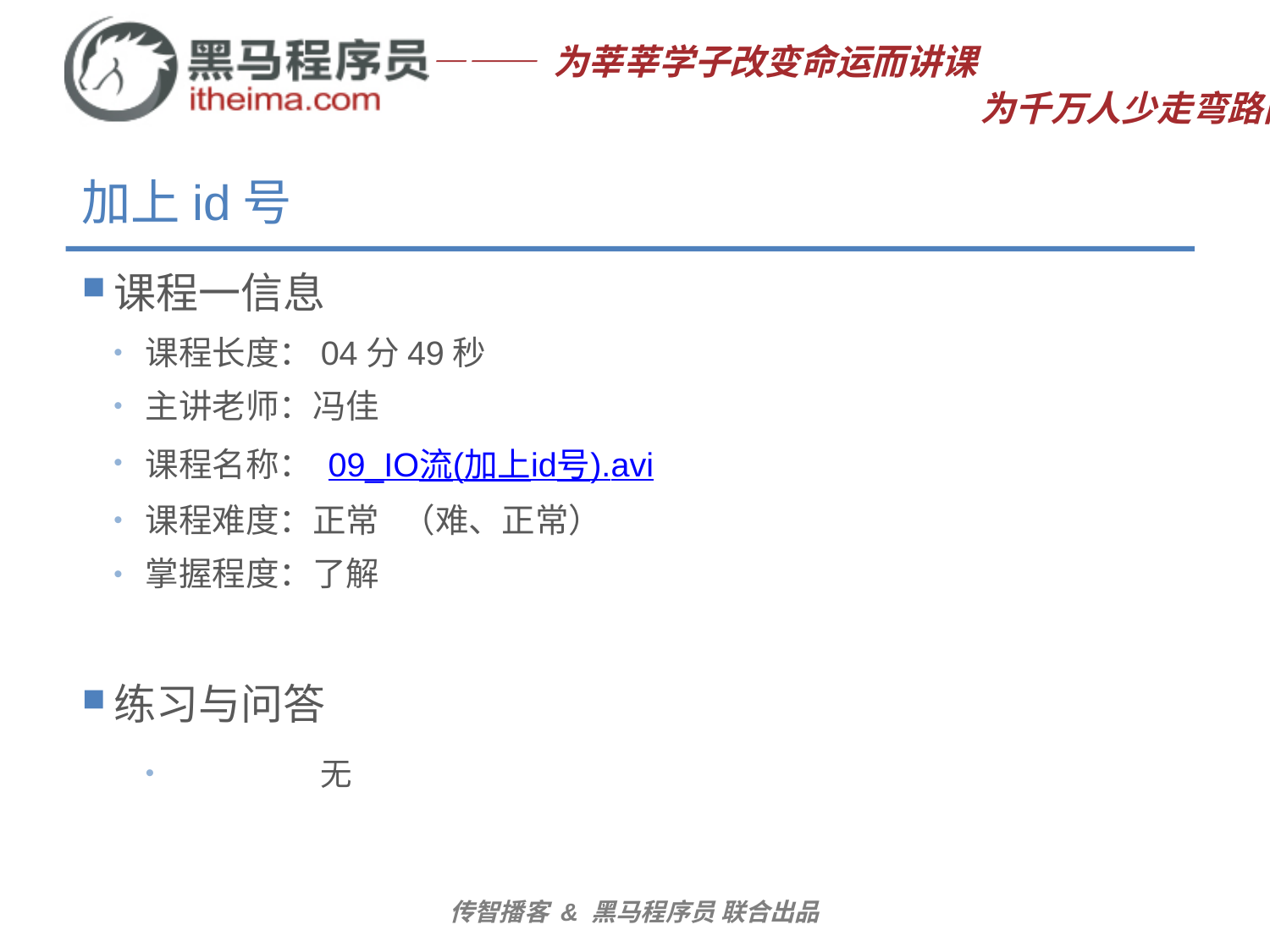

# 加上id号
课程一信息
课程长度：04分49秒
主讲老师：冯佳
课程名称： 09_IO流(加上id号).avi
课程难度：正常   （难、正常）
掌握程度：了解

练习与问答
	无